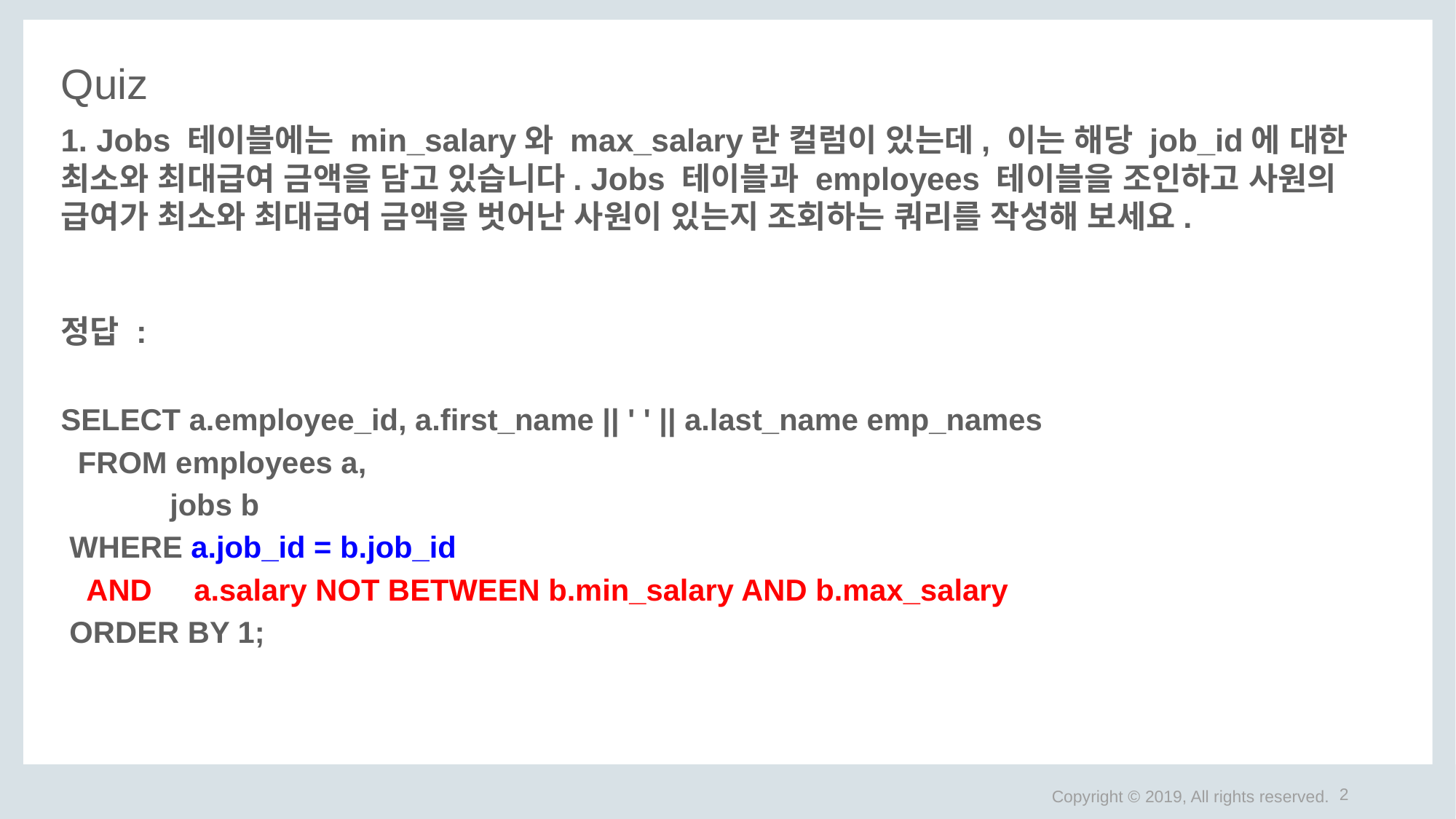

# Quiz
1. Jobs 테이블에는 min_salary와 max_salary란 컬럼이 있는데, 이는 해당 job_id에 대한 최소와 최대급여 금액을 담고 있습니다. Jobs 테이블과 employees 테이블을 조인하고 사원의 급여가 최소와 최대급여 금액을 벗어난 사원이 있는지 조회하는 쿼리를 작성해 보세요.
정답 :

SELECT a.employee_id, a.first_name || ' ' || a.last_name emp_names
  FROM employees a,
             jobs b
 WHERE a.job_id = b.job_id
   AND     a.salary NOT BETWEEN b.min_salary AND b.max_salary
 ORDER BY 1;